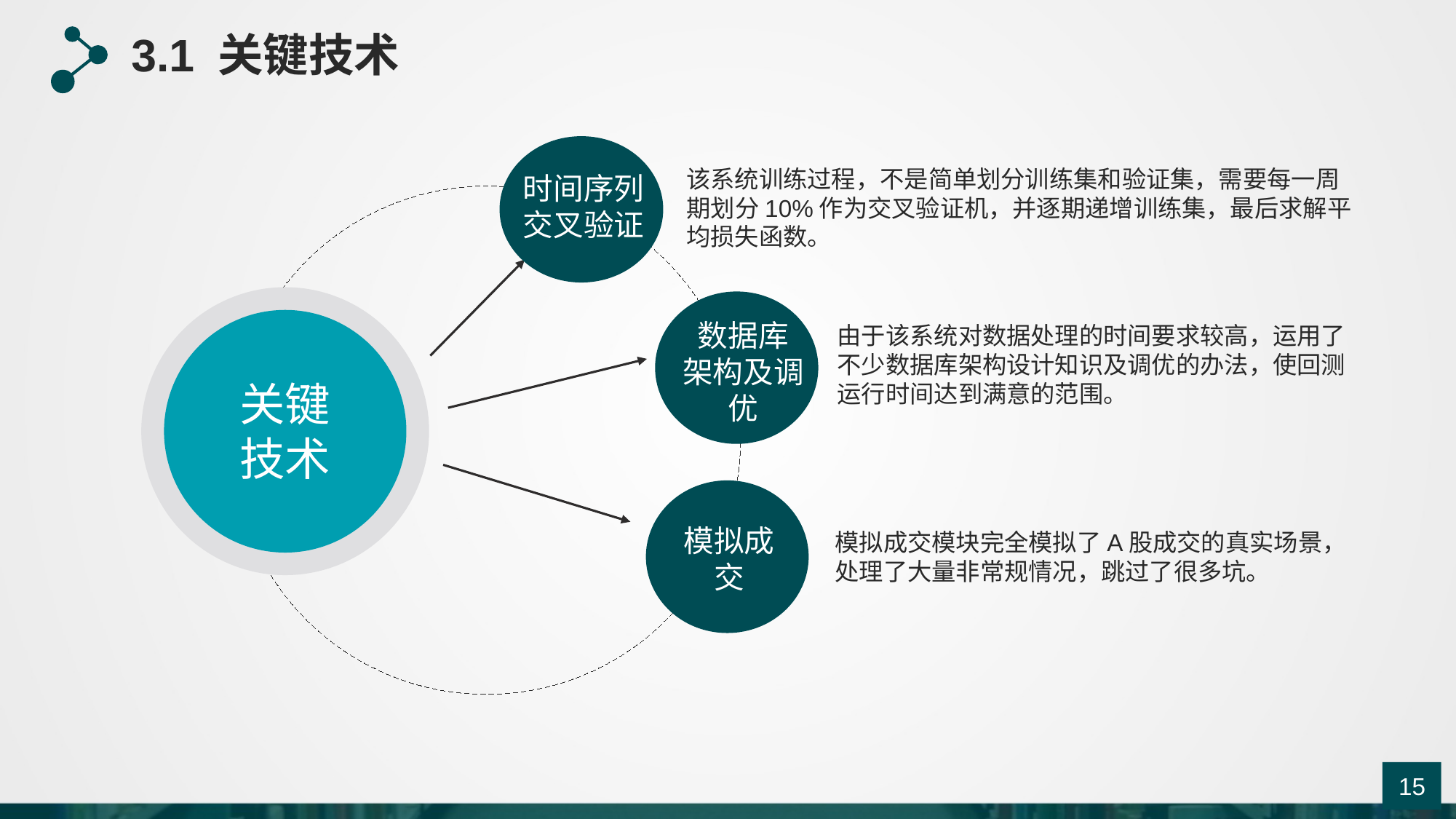

3.1 关键技术

时间序列交叉验证
该系统训练过程，不是简单划分训练集和验证集，需要每一周期划分10%作为交叉验证机，并逐期递增训练集，最后求解平均损失函数。

数据库
架构及调优

由于该系统对数据处理的时间要求较高，运用了不少数据库架构设计知识及调优的办法，使回测运行时间达到满意的范围。

关键技术

模拟成交
模拟成交模块完全模拟了A股成交的真实场景，处理了大量非常规情况，跳过了很多坑。